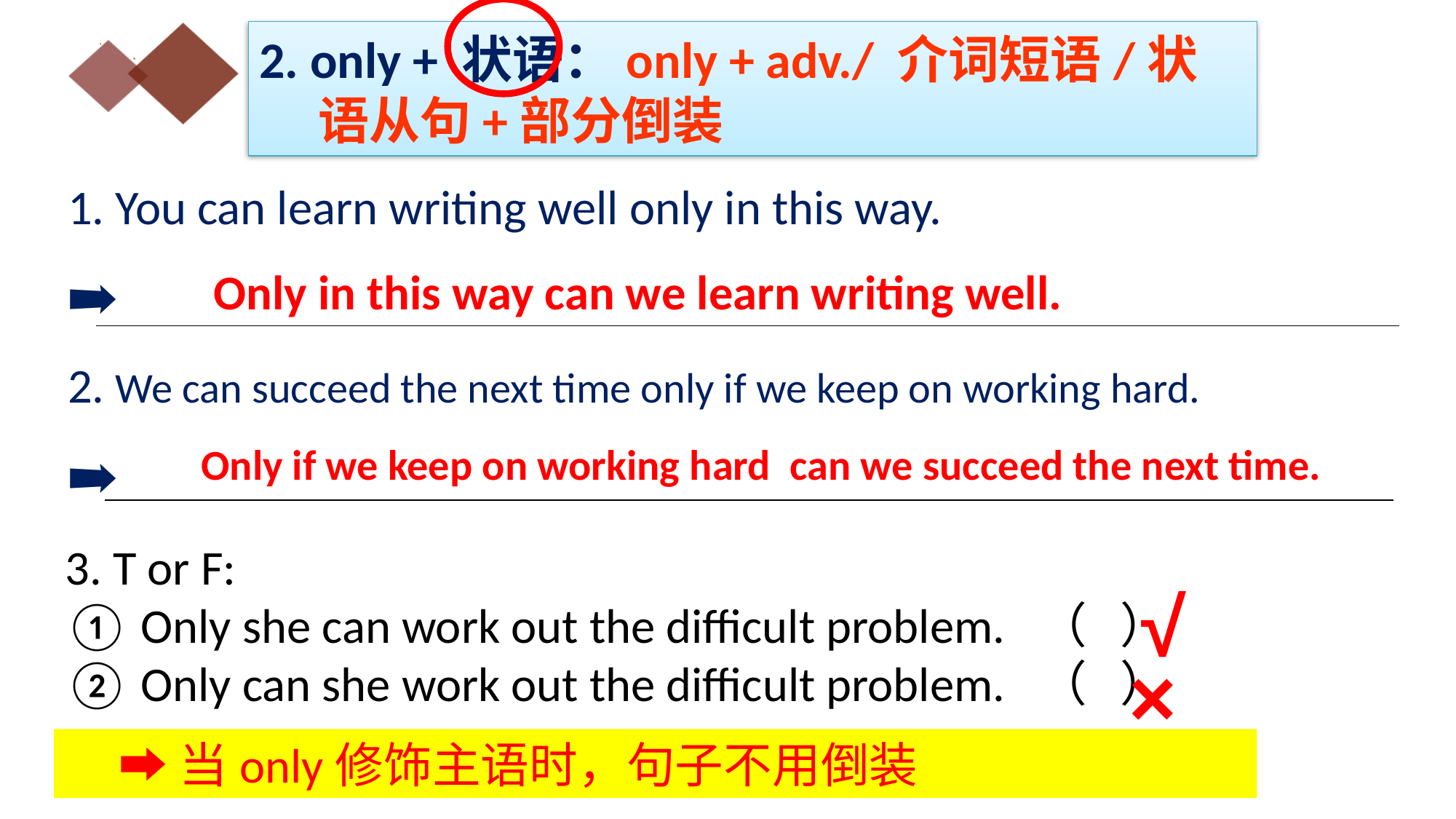

2. only + 状语：only + adv./ 介词短语/状语从句+部分倒装
1. You can learn writing well only in this way.
➡️
2. We can succeed the next time only if we keep on working hard.
➡️
Only in this way can we learn writing well.
Only if we keep on working hard  can we succeed the next time.
3. T or F:
① Only she can work out the difficult problem.  （   ）
② Only can she work out the difficult problem.  （   ）
√
×
➡️当only修饰主语时，句子不用倒装